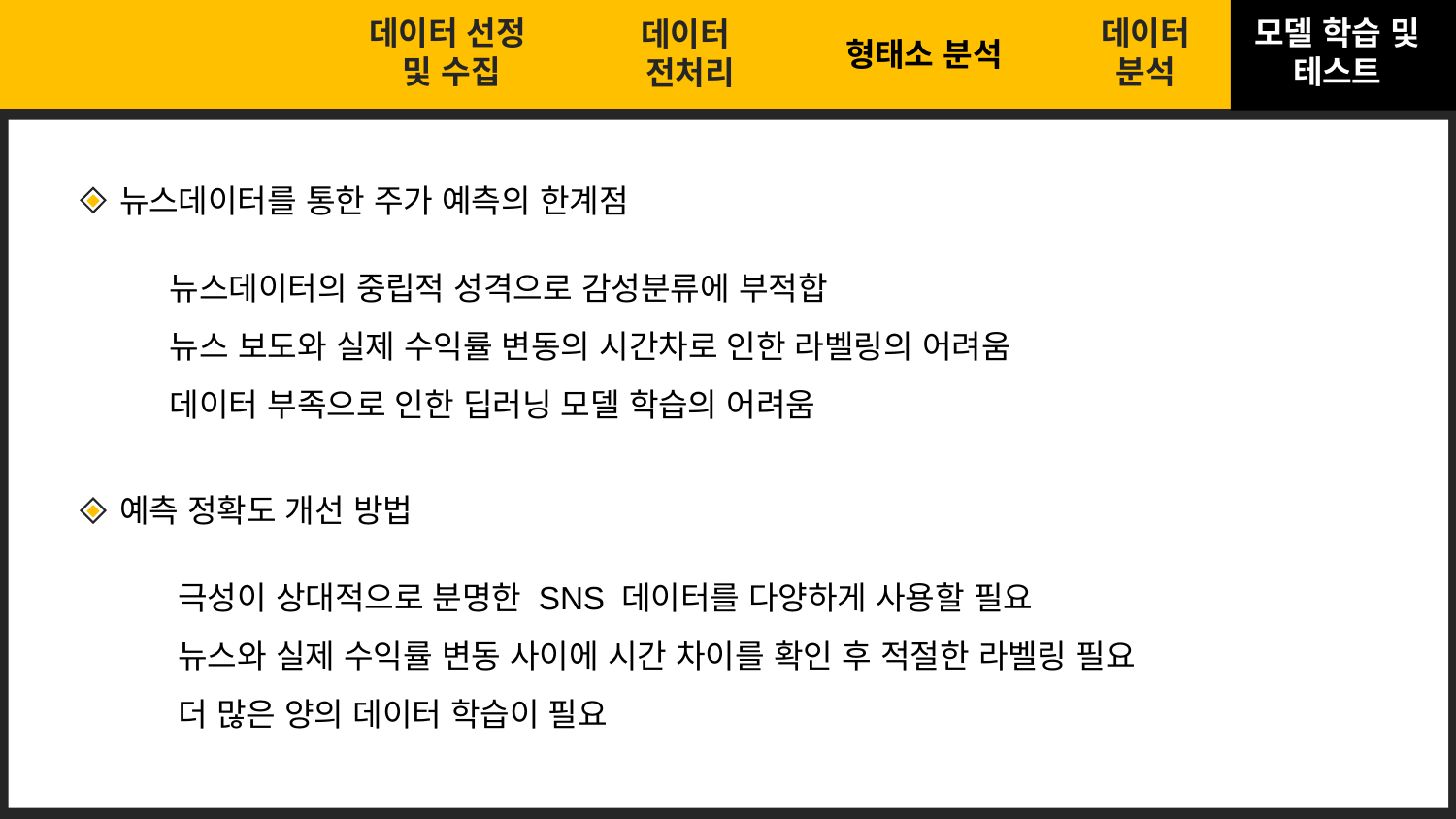

데이터 선정
및 수집
데이터 분석
모델 학습 및 테스트
데이터
전처리
형태소 분석

 뉴스데이터를 통한 주가 예측의 한계점

뉴스데이터의 중립적 성격으로 감성분류에 부적합
뉴스 보도와 실제 수익률 변동의 시간차로 인한 라벨링의 어려움
데이터 부족으로 인한 딥러닝 모델 학습의 어려움
 예측 정확도 개선 방법

극성이 상대적으로 분명한 SNS 데이터를 다양하게 사용할 필요
뉴스와 실제 수익률 변동 사이에 시간 차이를 확인 후 적절한 라벨링 필요
더 많은 양의 데이터 학습이 필요